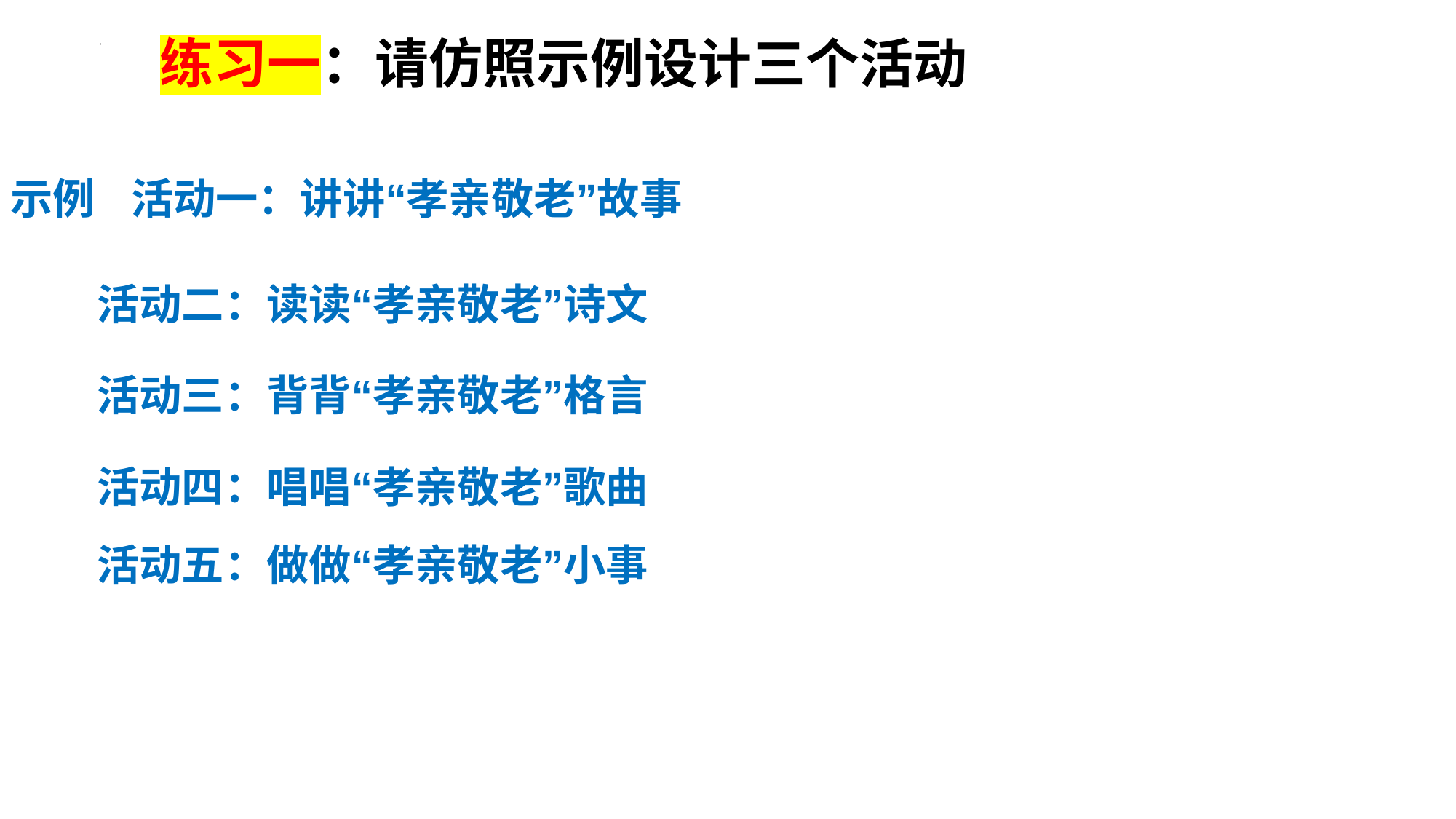

# 练习一：请仿照示例设计三个活动
示例   活动一：讲讲“孝亲敬老”故事
活动二：读读“孝亲敬老”诗文
活动三：背背“孝亲敬老”格言
活动四：唱唱“孝亲敬老”歌曲
活动五：做做“孝亲敬老”小事